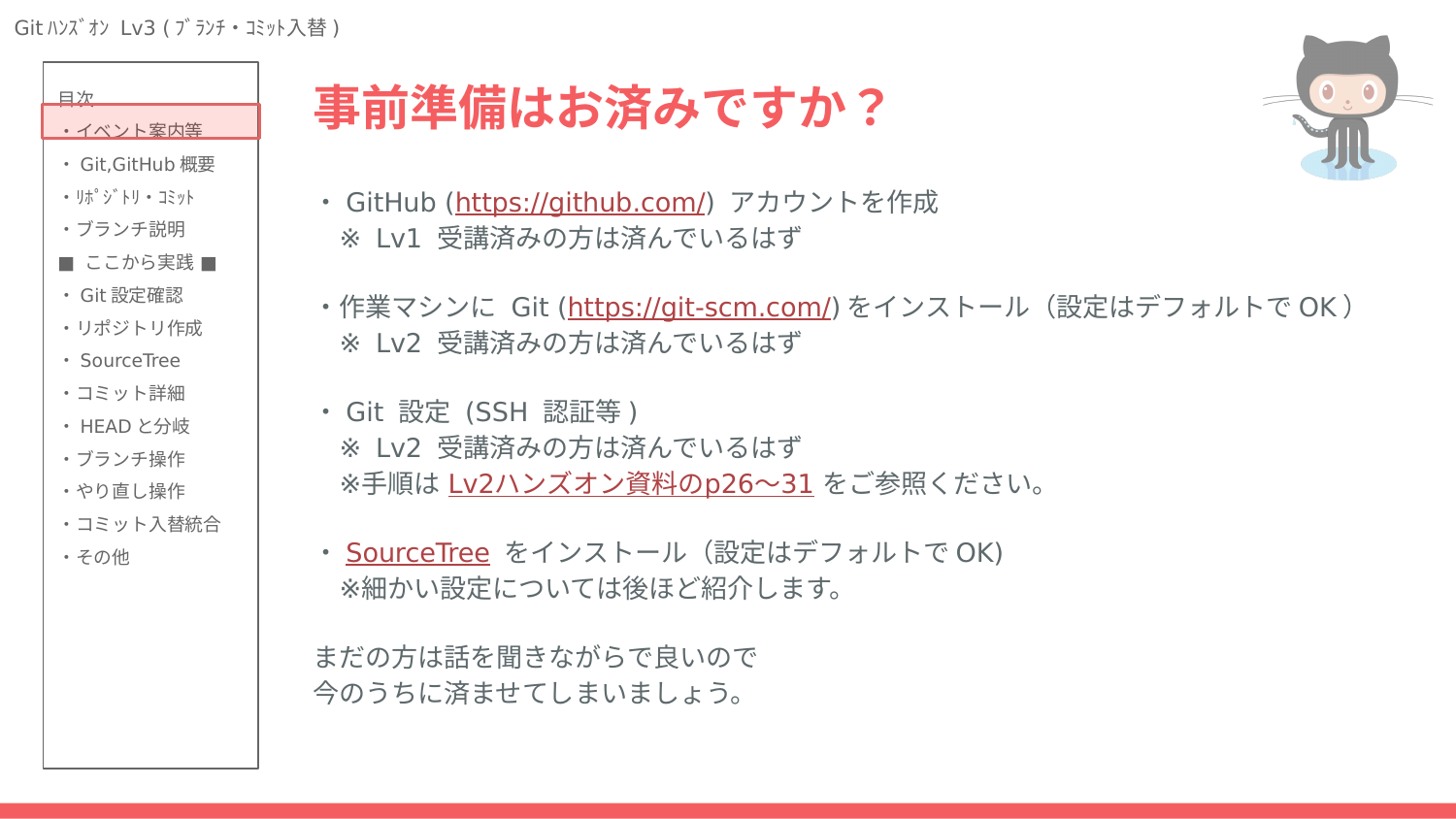

# 事前準備はお済みですか？

・GitHub (https://github.com/) アカウントを作成
　※ Lv1 受講済みの方は済んでいるはず
・作業マシンに Git (https://git-scm.com/)をインストール（設定はデフォルトでOK）
　※ Lv2 受講済みの方は済んでいるはず
・Git 設定 (SSH 認証等)
　※ Lv2 受講済みの方は済んでいるはず
　※手順は Lv2ハンズオン資料のp26～31 をご参照ください。
・SourceTree をインストール（設定はデフォルトでOK)
　※細かい設定については後ほど紹介します。
まだの方は話を聞きながらで良いので
今のうちに済ませてしまいましょう。